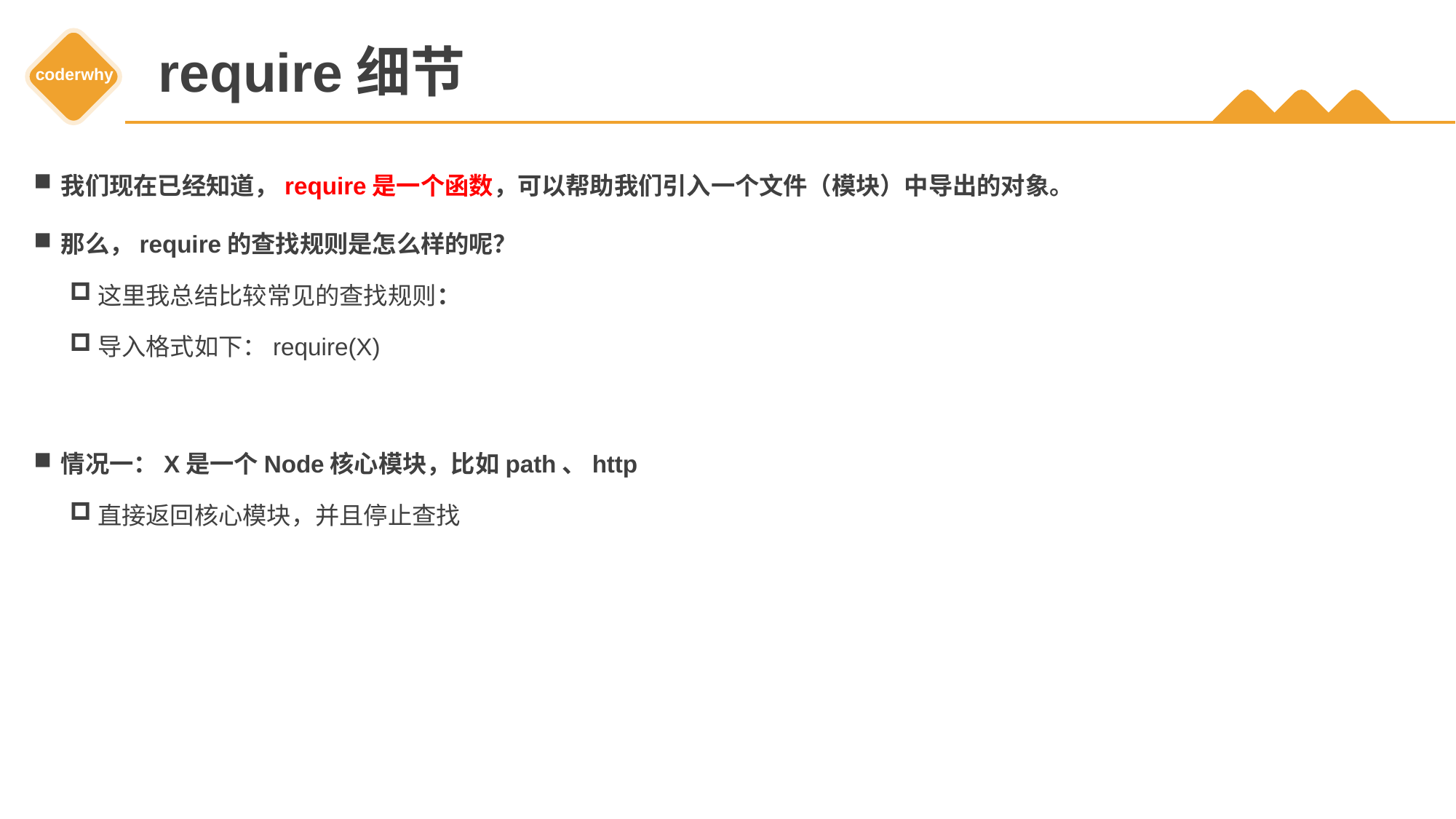

# require细节
我们现在已经知道，require是一个函数，可以帮助我们引入一个文件（模块）中导出的对象。
那么，require的查找规则是怎么样的呢？
这里我总结比较常见的查找规则：
导入格式如下：require(X)

情况一：X是一个Node核心模块，比如path、http
直接返回核心模块，并且停止查找